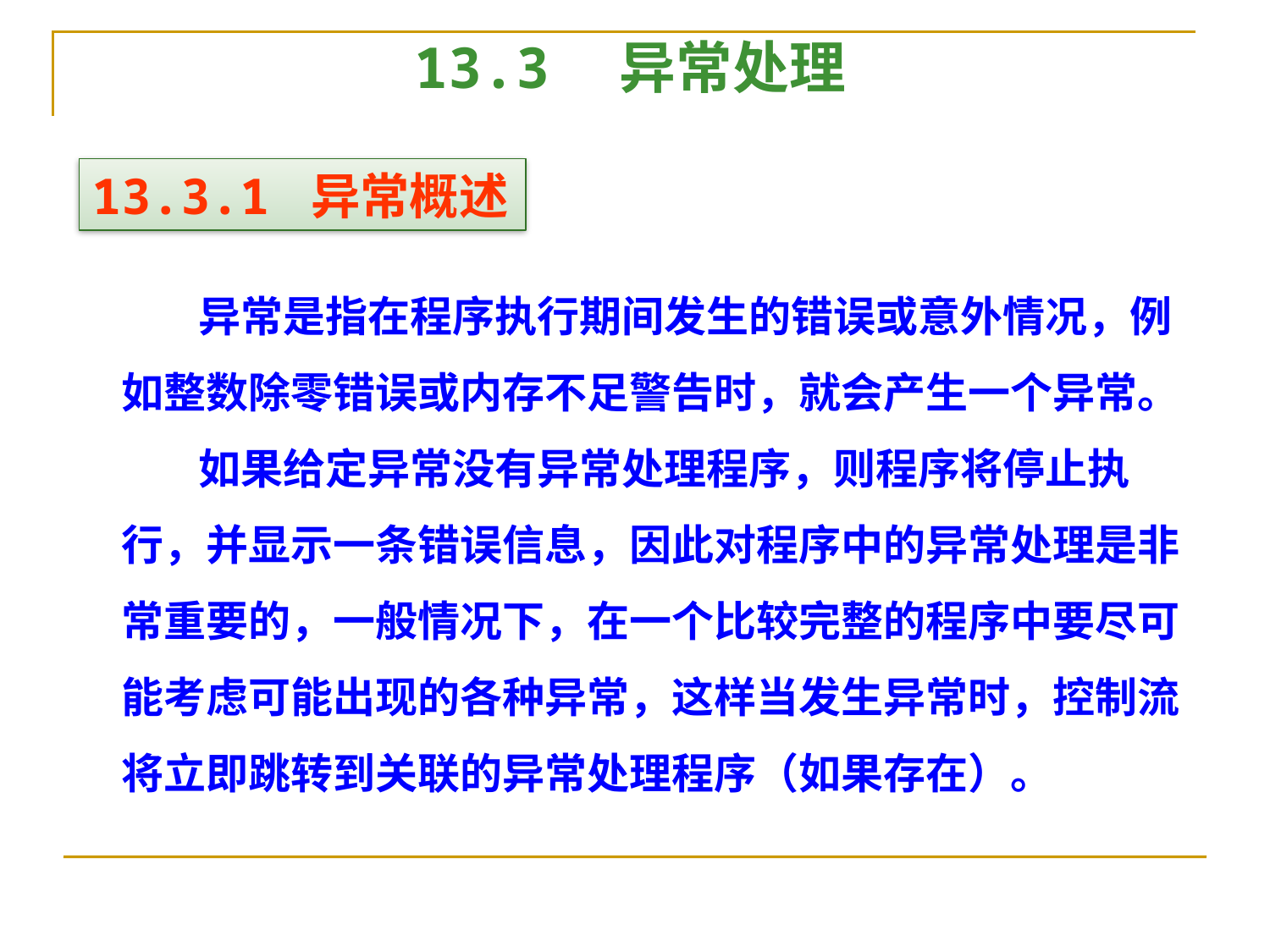

13.3　异常处理
13.3.1 异常概述
       异常是指在程序执行期间发生的错误或意外情况，例如整数除零错误或内存不足警告时，就会产生一个异常。
       如果给定异常没有异常处理程序，则程序将停止执行，并显示一条错误信息，因此对程序中的异常处理是非常重要的，一般情况下，在一个比较完整的程序中要尽可能考虑可能出现的各种异常，这样当发生异常时，控制流将立即跳转到关联的异常处理程序（如果存在）。